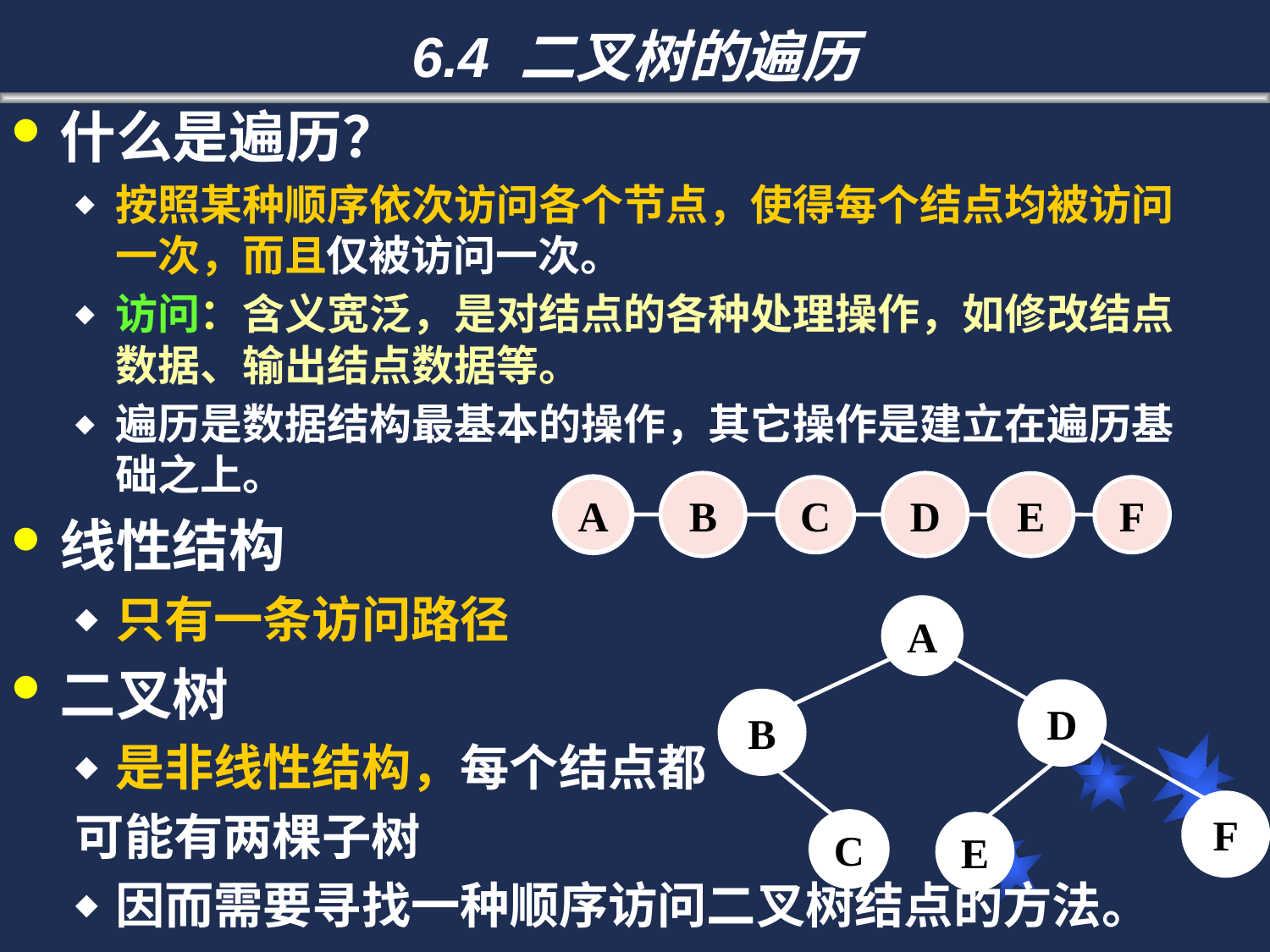

# 6.4 二叉树的遍历
什么是遍历？
按照某种顺序依次访问各个节点，使得每个结点均被访问一次，而且仅被访问一次。
访问：含义宽泛，是对结点的各种处理操作，如修改结点数据、输出结点数据等。
遍历是数据结构最基本的操作，其它操作是建立在遍历基础之上。
线性结构
只有一条访问路径
二叉树
是非线性结构，每个结点都
可能有两棵子树
因而需要寻找一种顺序访问二叉树结点的方法。
B
D
E
A
C
F

A

D
B

F
C
E